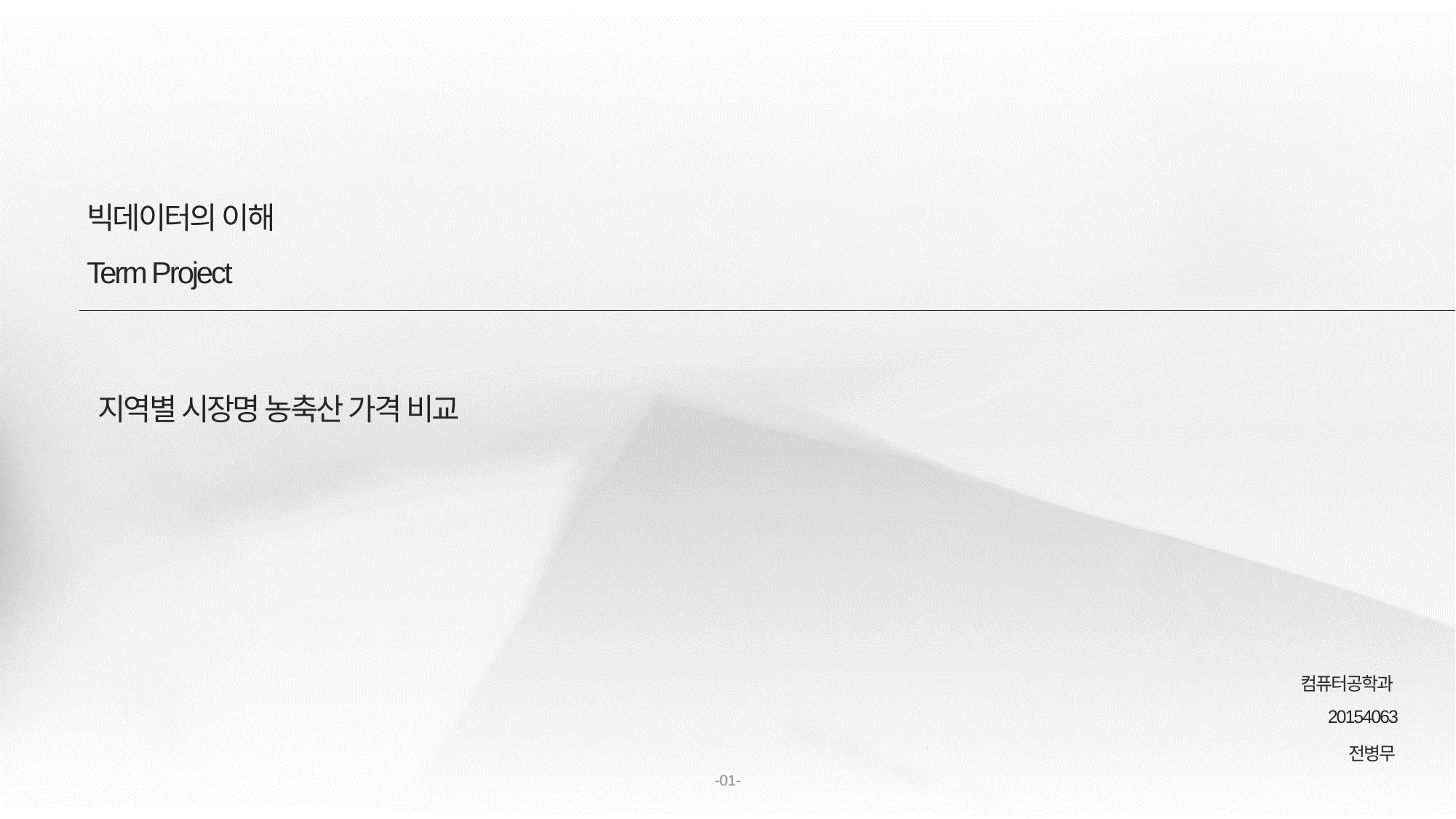

빅데이터의 이해
Term Project
지역별 시장명 농축산 가격 비교
컴퓨터공학과
20154063
전병무
-01-